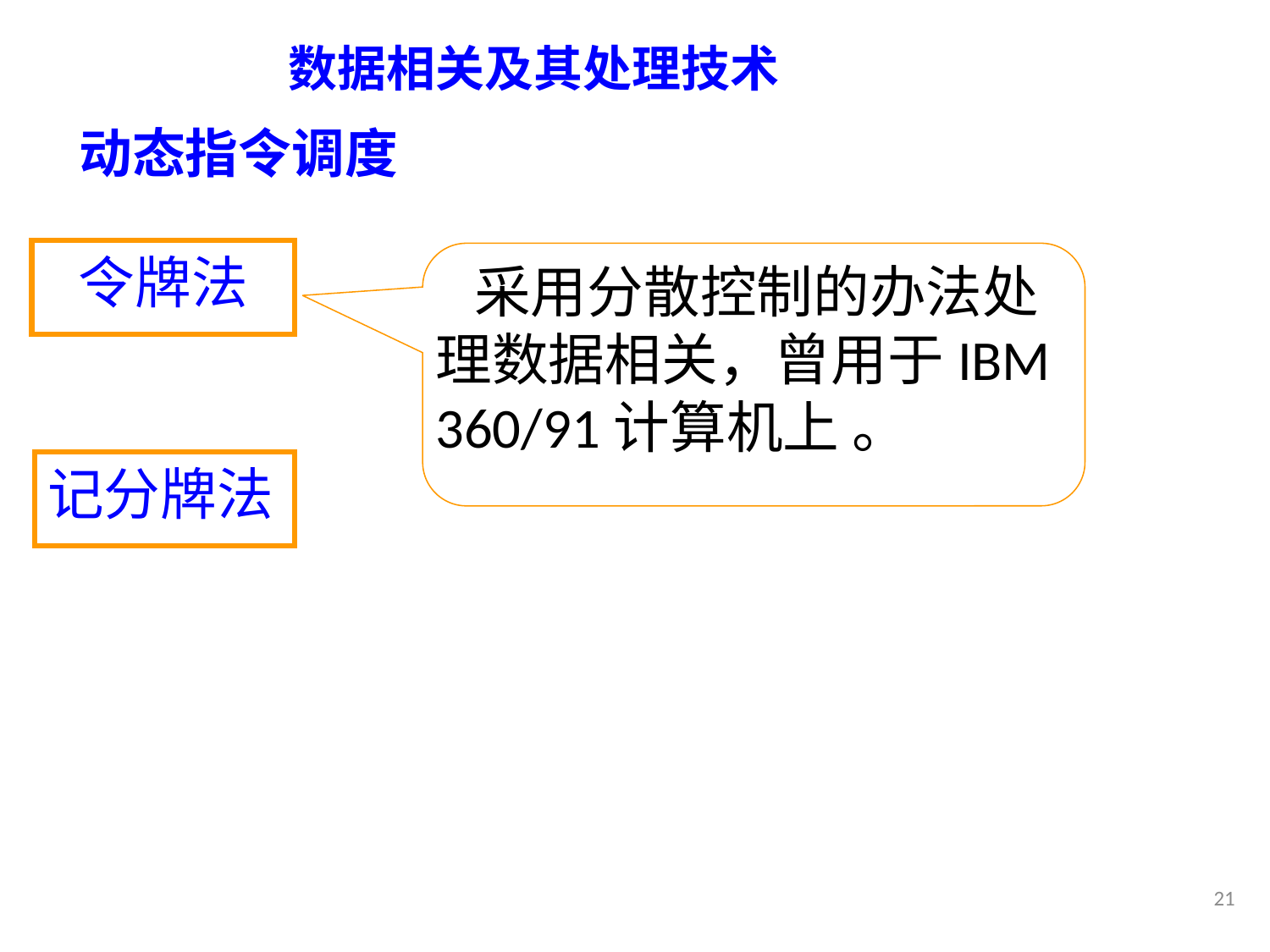

# 数据相关及其处理技术
 动态指令调度
令牌法
  采用分散控制的办法处理数据相关，曾用于IBM 360/91计算机上 。
记分牌法
21